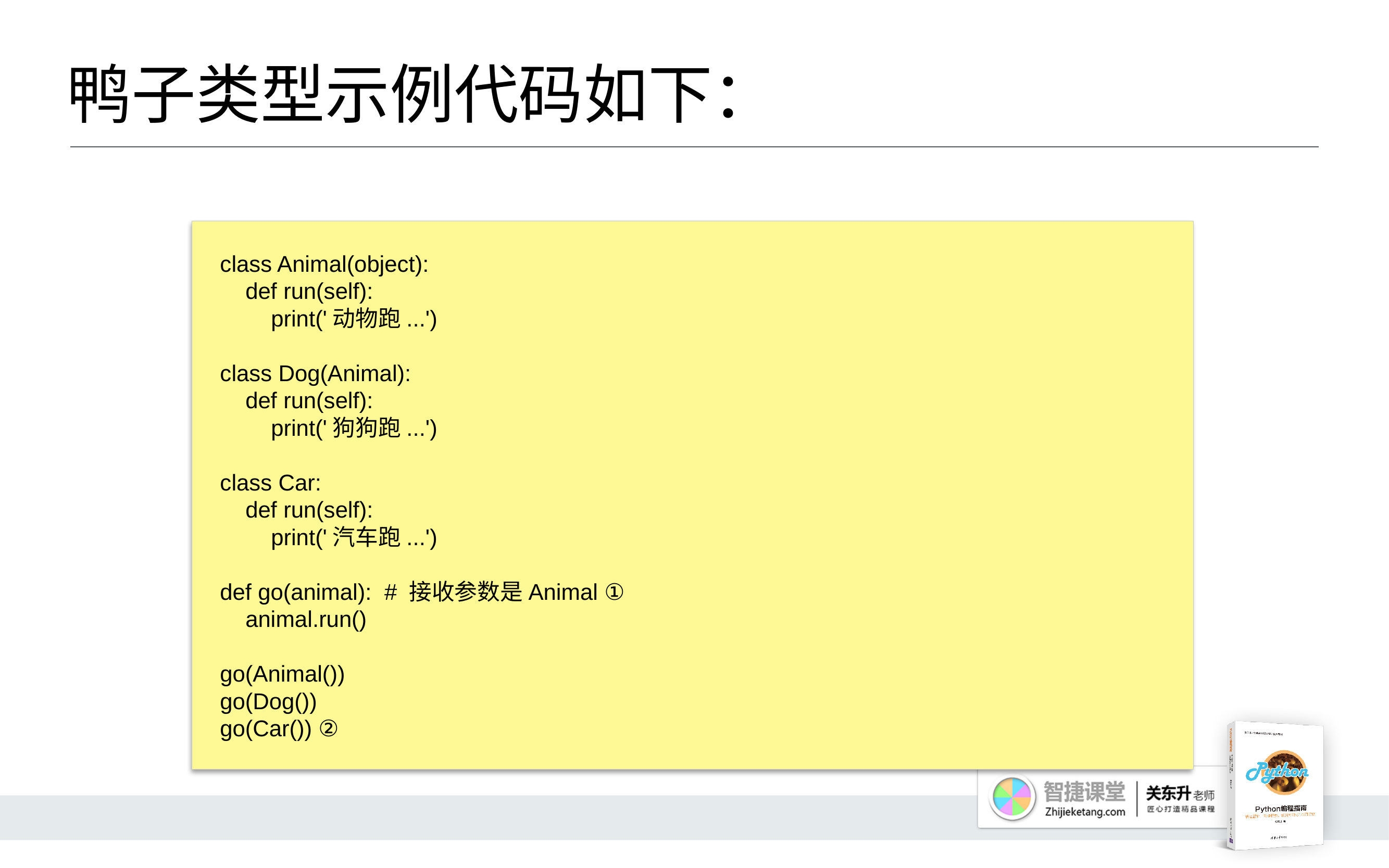

# 鸭子类型示例代码如下：
class Animal(object):
    def run(self):
        print('动物跑...')

class Dog(Animal):
    def run(self):
        print('狗狗跑...')

class Car:
    def run(self):
        print('汽车跑...')

def go(animal):  # 接收参数是Animal ①
    animal.run()

go(Animal())
go(Dog())
go(Car()) ②